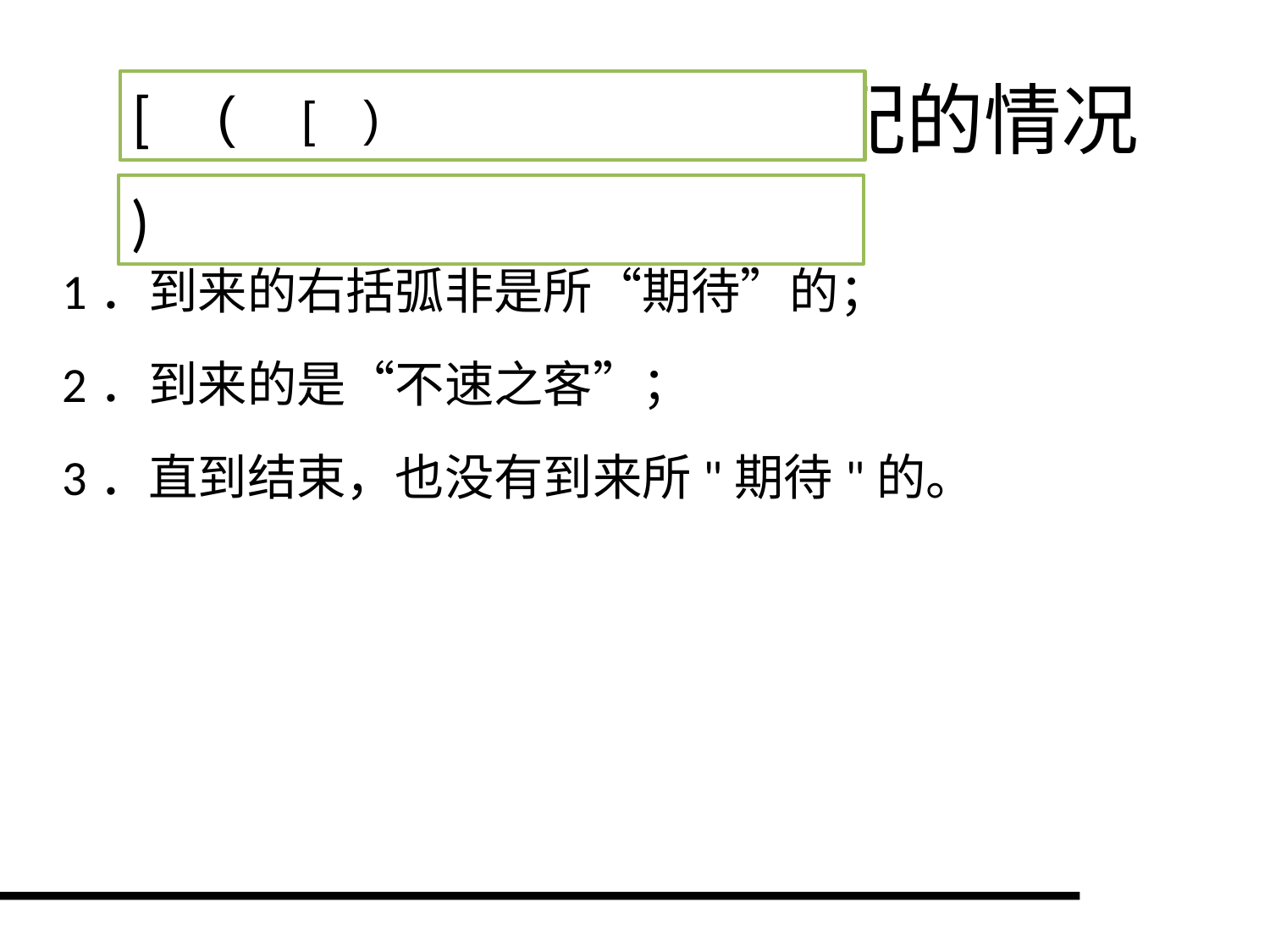

# 分析可能出现的不匹配的情况
[
(
)
[

1．到来的右括弧非是所“期待”的；
2．到来的是“不速之客”；
3．直到结束，也没有到来所"期待"的。
)